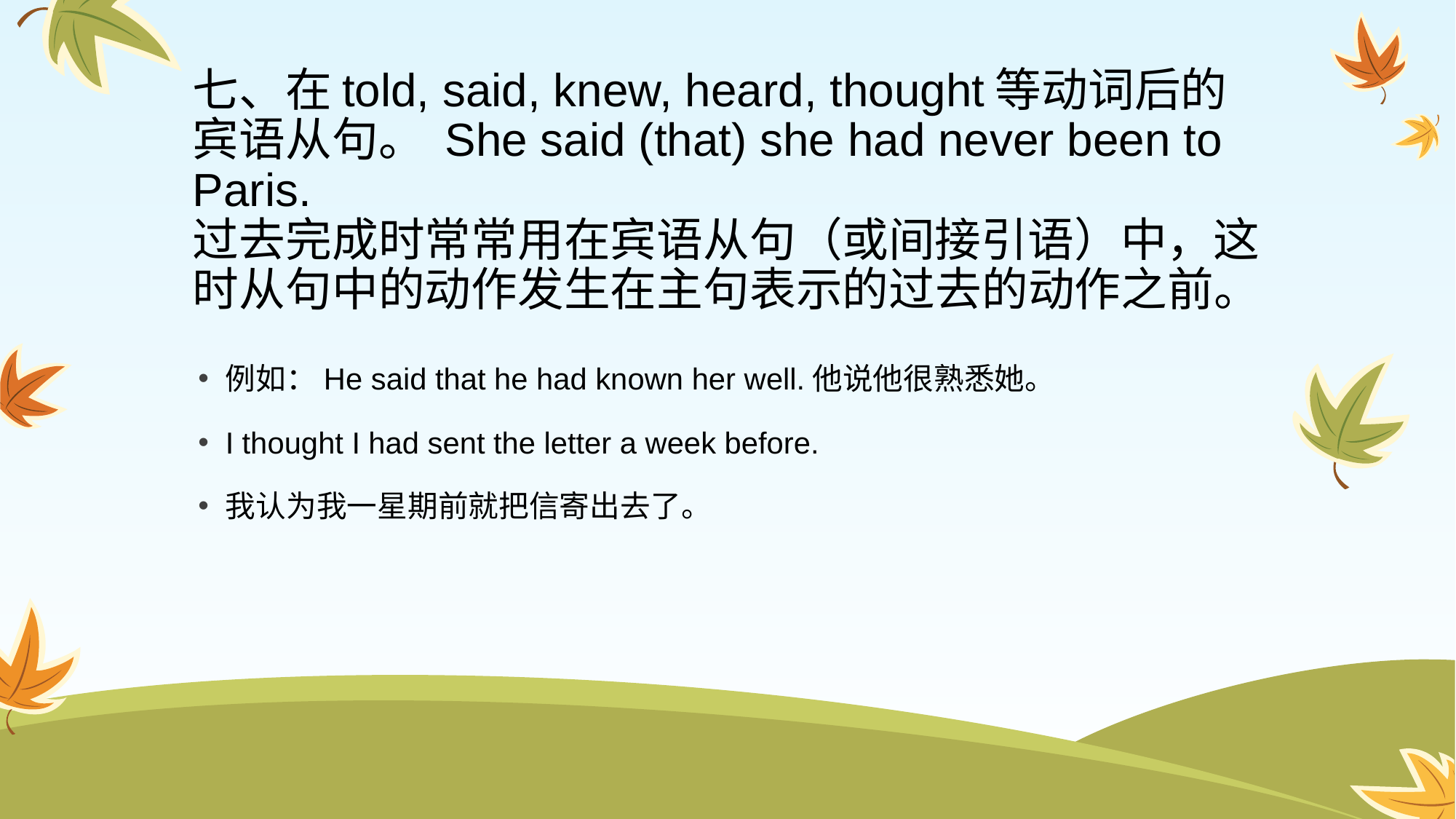

# 七、在told, said, knew, heard, thought等动词后的宾语从句。 She said (that) she had never been to Paris. 过去完成时常常用在宾语从句（或间接引语）中，这时从句中的动作发生在主句表示的过去的动作之前。
例如：He said that he had known her well.他说他很熟悉她。
I thought I had sent the letter a week before.
我认为我一星期前就把信寄出去了。